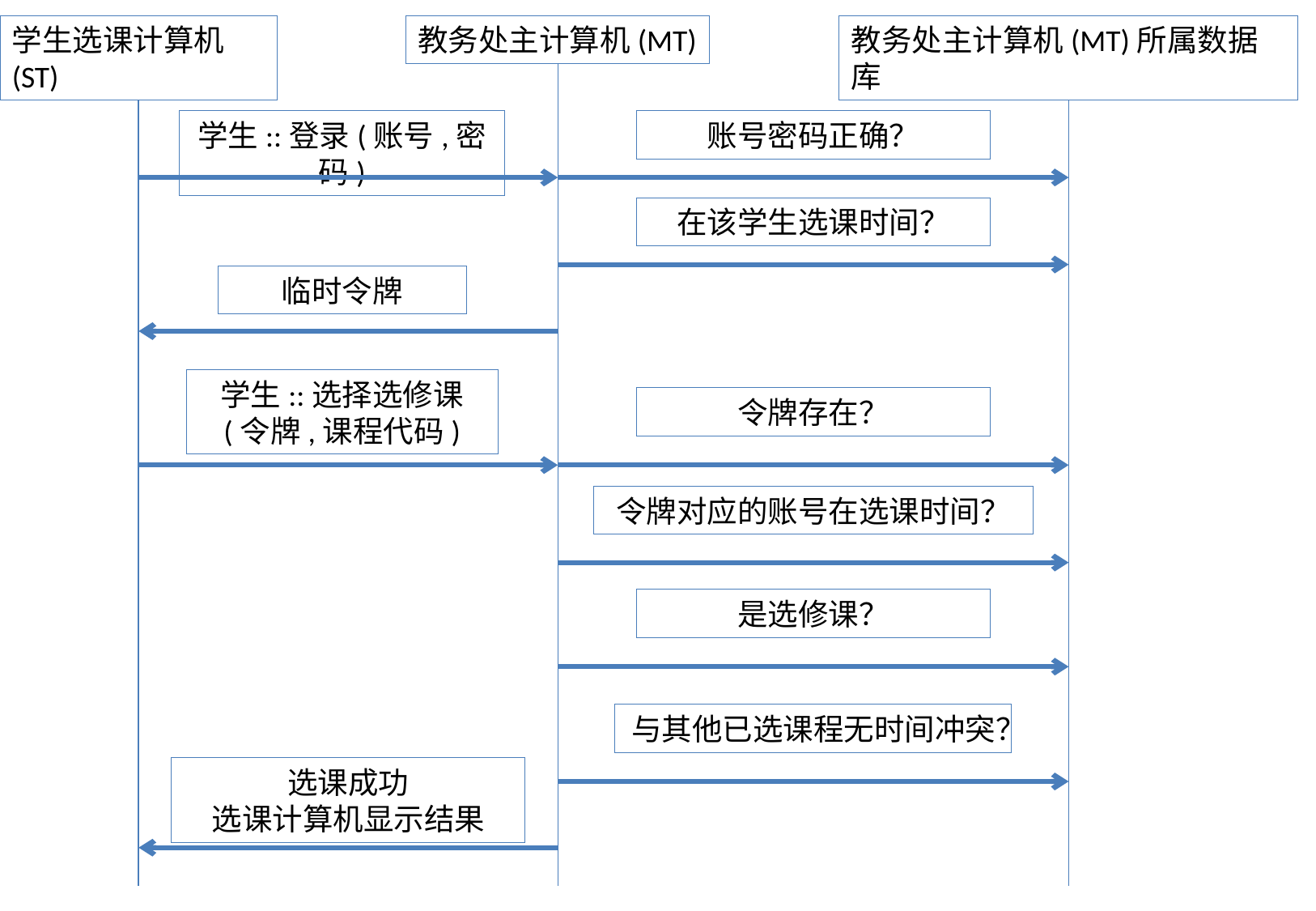

学生选课计算机(ST)
教务处主计算机(MT)
教务处主计算机(MT)所属数据库
学生::登录(账号,密码)
账号密码正确？
在该学生选课时间？
临时令牌
学生::选择选修课
(令牌,课程代码)
令牌存在？
令牌对应的账号在选课时间？
是选修课？
与其他已选课程无时间冲突？
选课成功
选课计算机显示结果